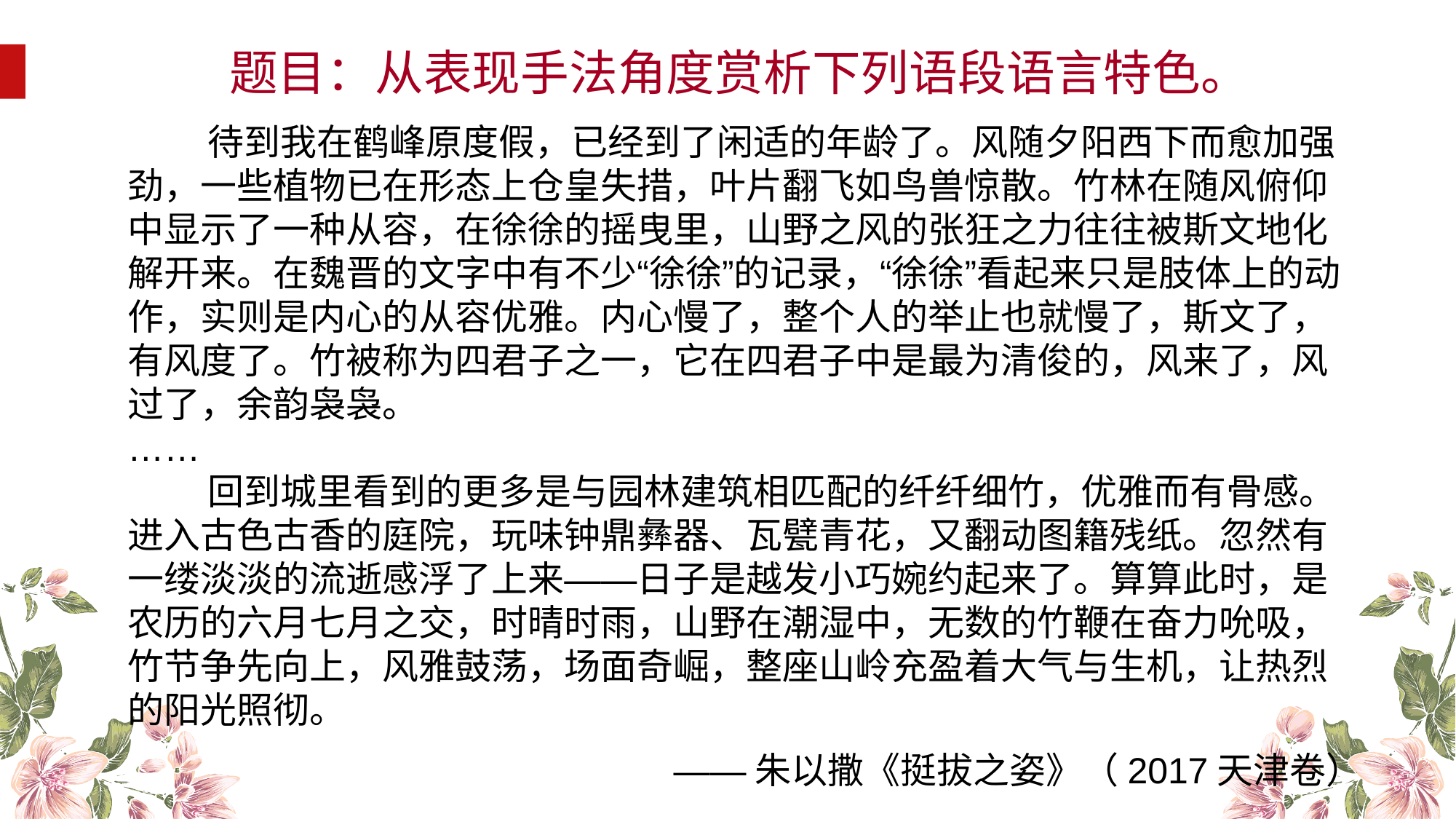

题目：从表现手法角度赏析下列语段语言特色。

       待到我在鹤峰原度假，已经到了闲适的年龄了。风随夕阳西下而愈加强劲，一些植物已在形态上仓皇失措，叶片翻飞如鸟兽惊散。竹林在随风俯仰中显示了一种从容，在徐徐的摇曳里，山野之风的张狂之力往往被斯文地化解开来。在魏晋的文字中有不少“徐徐”的记录，“徐徐”看起来只是肢体上的动作，实则是内心的从容优雅。内心慢了，整个人的举止也就慢了，斯文了，有风度了。竹被称为四君子之一，它在四君子中是最为清俊的，风来了，风过了，余韵袅袅。
……
       回到城里看到的更多是与园林建筑相匹配的纤纤细竹，优雅而有骨感。进入古色古香的庭院，玩味钟鼎彝器、瓦甓青花，又翻动图籍残纸。忽然有一缕淡淡的流逝感浮了上来——日子是越发小巧婉约起来了。算算此时，是农历的六月七月之交，时晴时雨，山野在潮湿中，无数的竹鞭在奋力吮吸，竹节争先向上，风雅鼓荡，场面奇崛，整座山岭充盈着大气与生机，让热烈的阳光照彻。
——朱以撒《挺拔之姿》（2017天津卷）